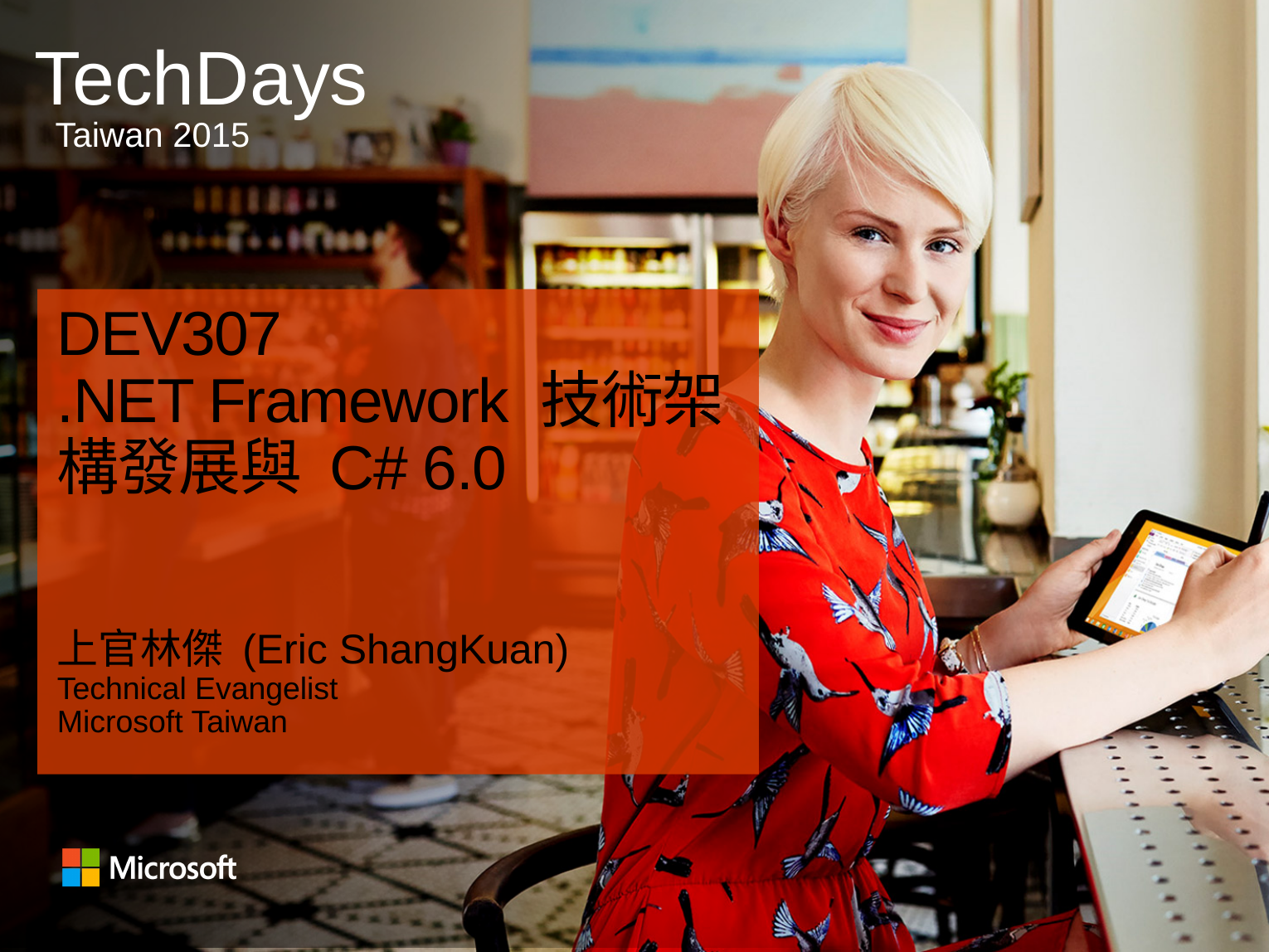

# DEV307 .NET Framework 技術架構發展與 C# 6.0
上官林傑 (Eric ShangKuan)
Technical Evangelist
Microsoft Taiwan